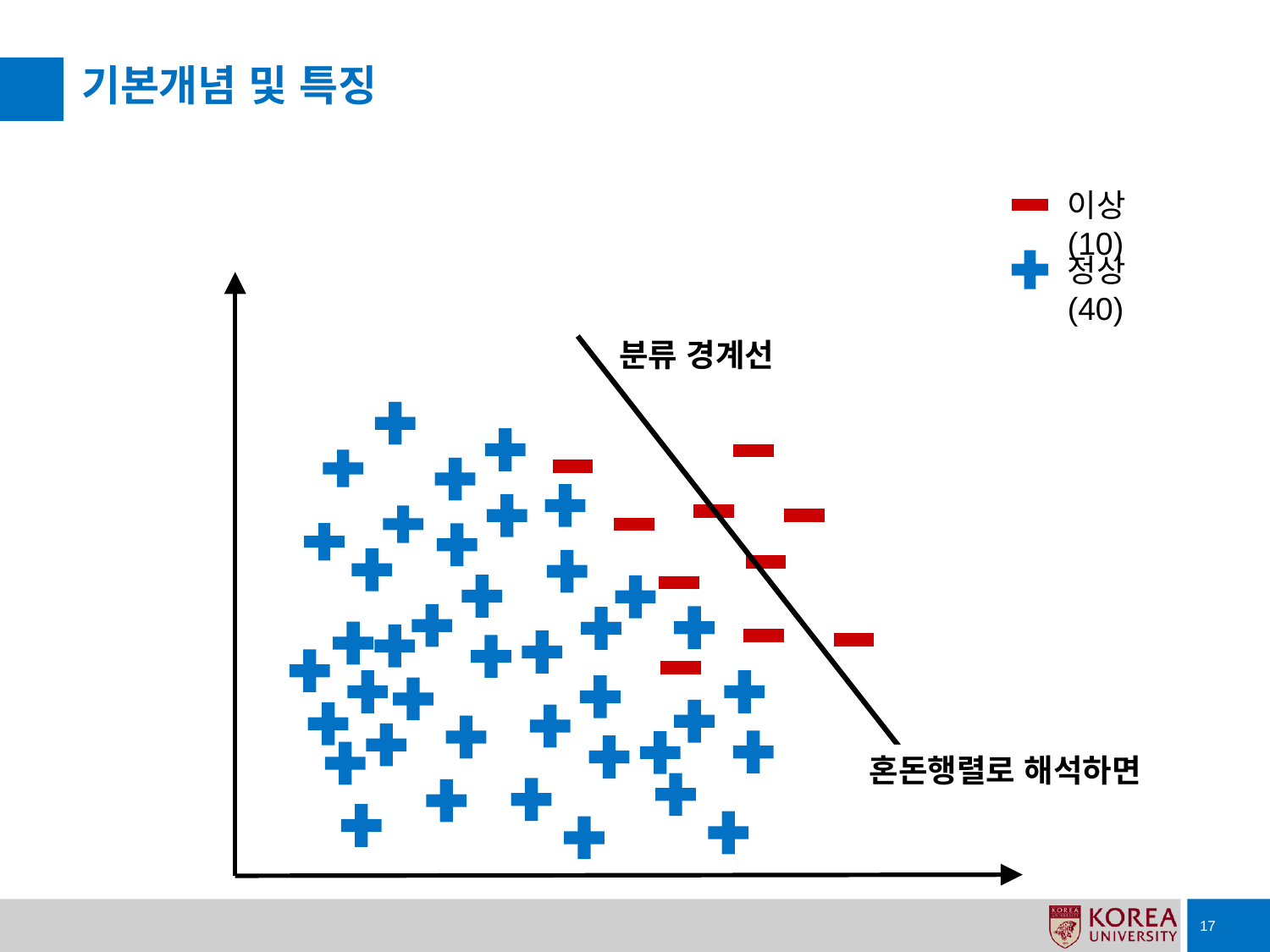

# 기본개념 및 특징

이상 (10)

정상 (40)
분류 경계선

혼돈행렬로 해석하면